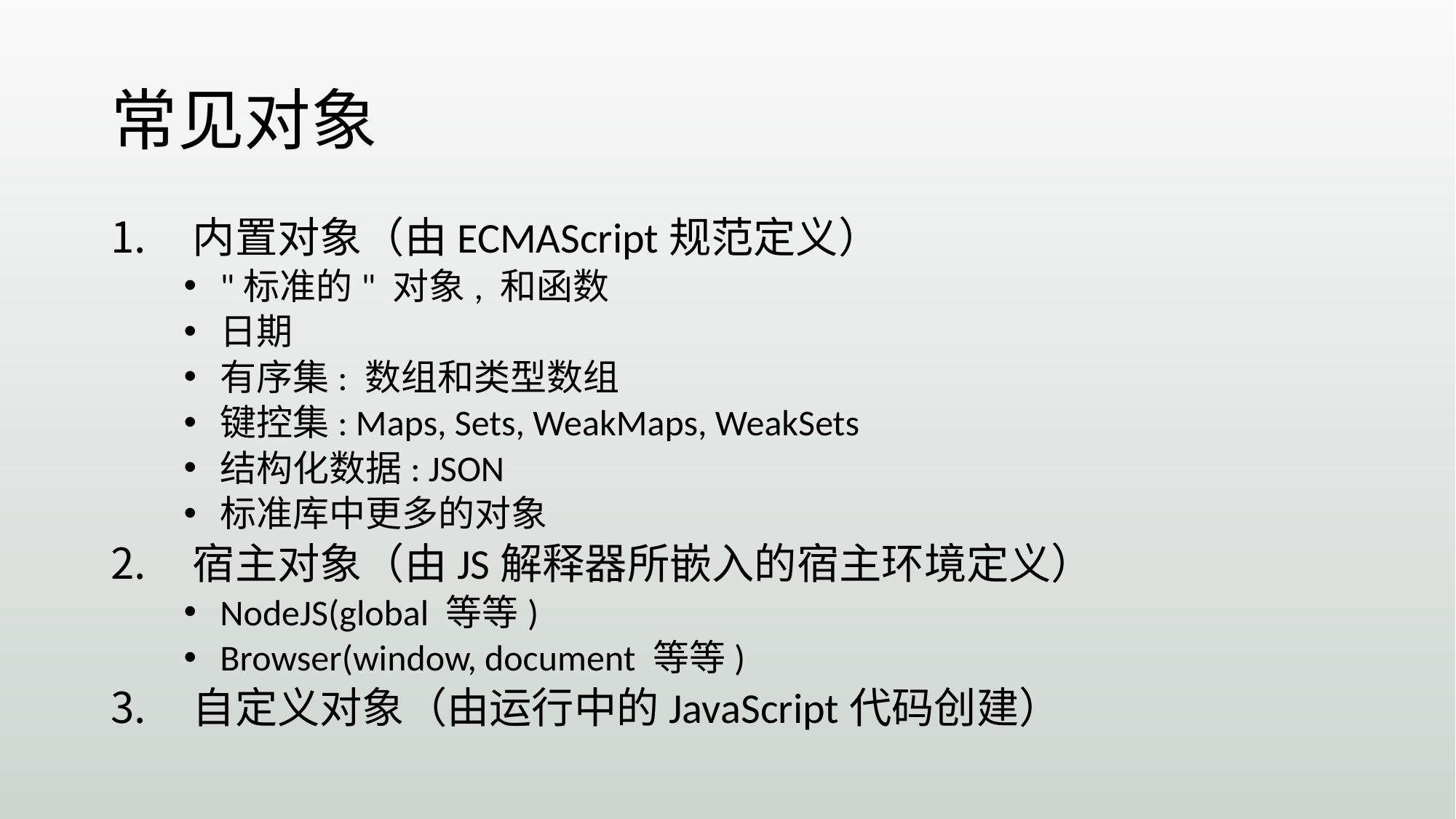

# 常见对象
内置对象（由ECMAScript规范定义）
"标准的" 对象, 和函数
日期
有序集: 数组和类型数组
键控集: Maps, Sets, WeakMaps, WeakSets
结构化数据: JSON
标准库中更多的对象
宿主对象（由JS解释器所嵌入的宿主环境定义）
NodeJS(global 等等)
Browser(window, document 等等)
自定义对象（由运行中的JavaScript代码创建）